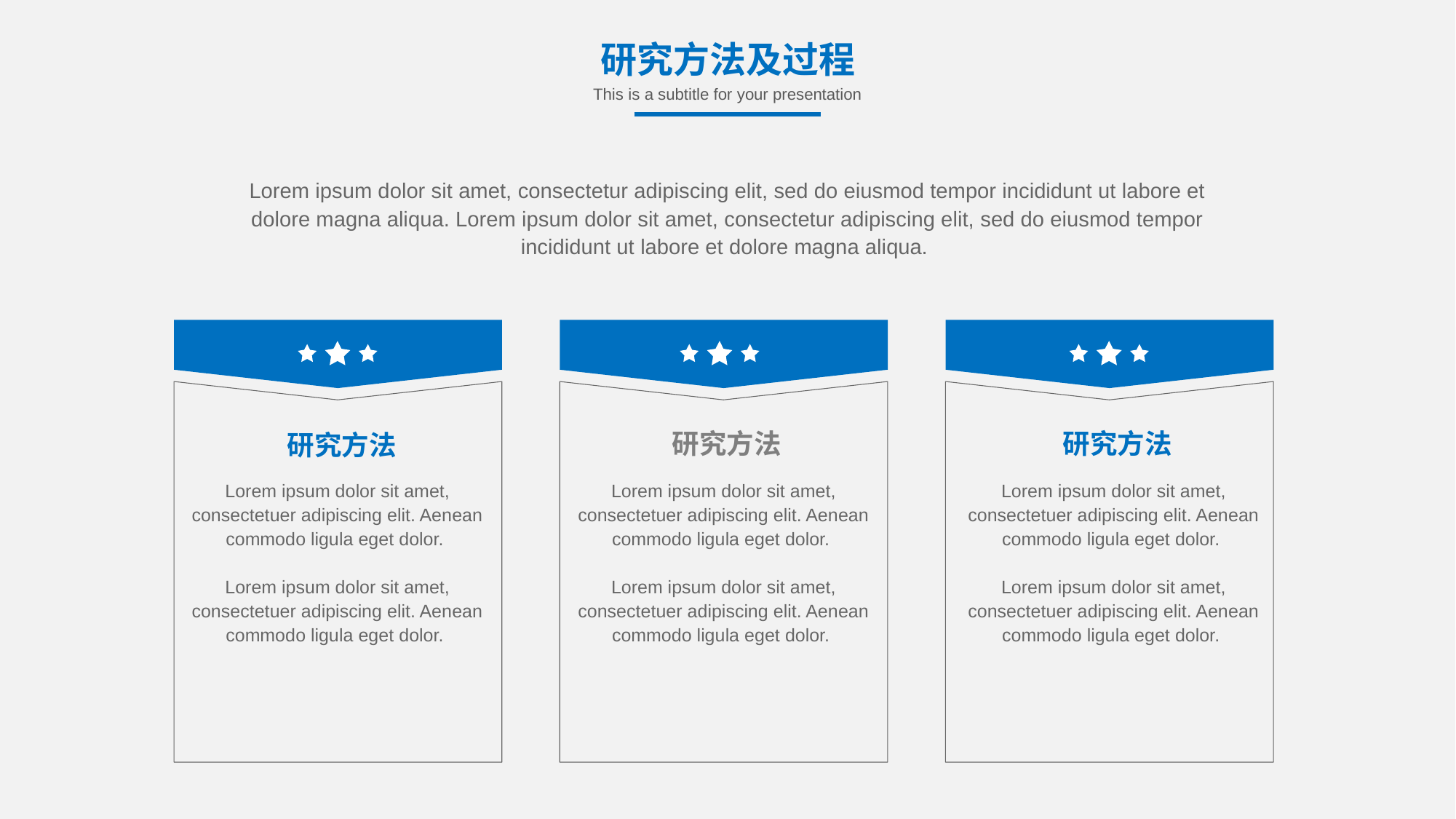

研究方法及过程
This is a subtitle for your presentation
Lorem ipsum dolor sit amet, consectetur adipiscing elit, sed do eiusmod tempor incididunt ut labore et dolore magna aliqua. Lorem ipsum dolor sit amet, consectetur adipiscing elit, sed do eiusmod tempor incididunt ut labore et dolore magna aliqua.

研究方法
研究方法
研究方法
Lorem ipsum dolor sit amet, consectetuer adipiscing elit. Aenean commodo ligula eget dolor.

Lorem ipsum dolor sit amet, consectetuer adipiscing elit. Aenean commodo ligula eget dolor.
Lorem ipsum dolor sit amet, consectetuer adipiscing elit. Aenean commodo ligula eget dolor.

Lorem ipsum dolor sit amet, consectetuer adipiscing elit. Aenean commodo ligula eget dolor.
Lorem ipsum dolor sit amet, consectetuer adipiscing elit. Aenean commodo ligula eget dolor.

Lorem ipsum dolor sit amet, consectetuer adipiscing elit. Aenean commodo ligula eget dolor.